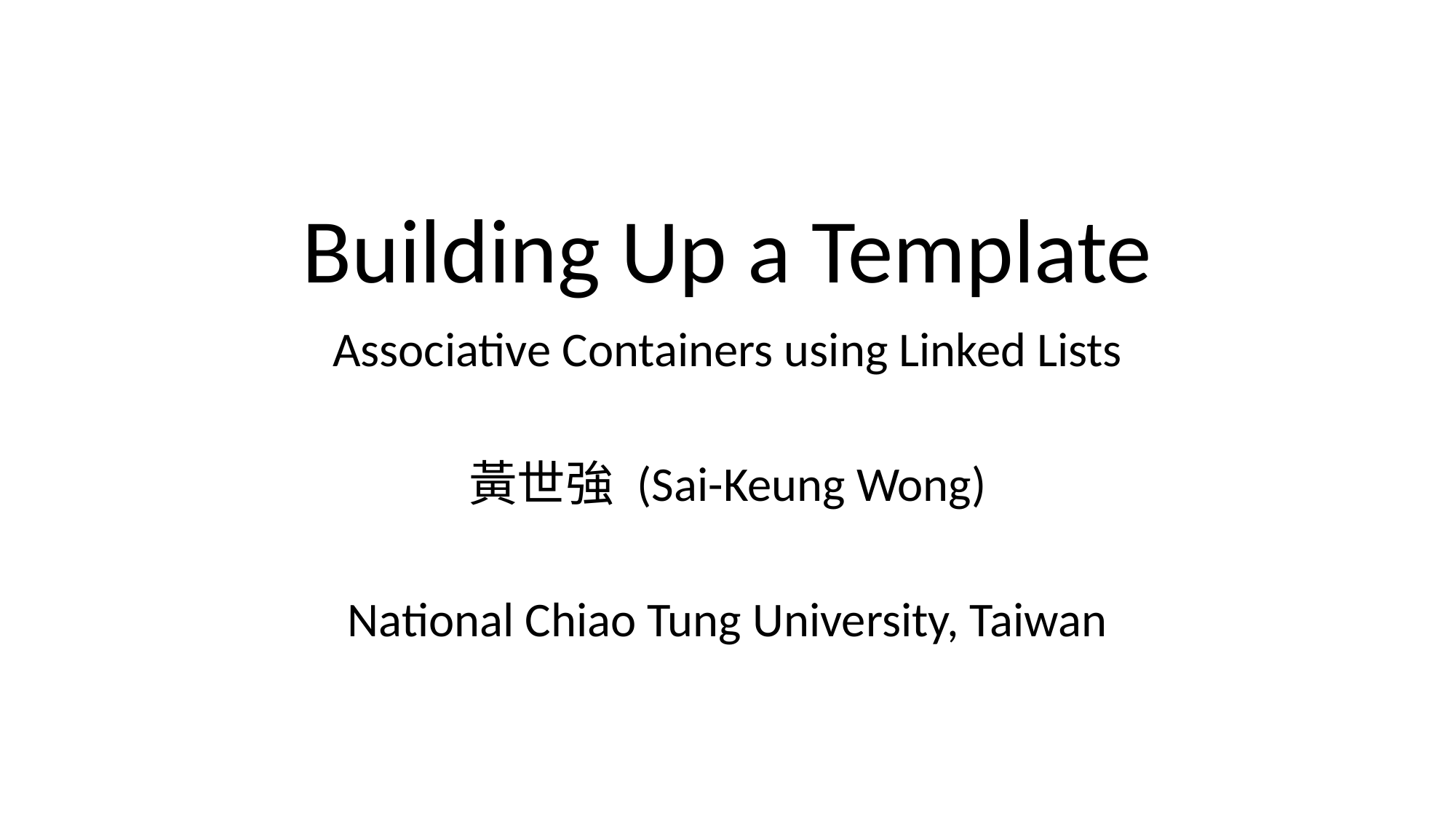

# Building Up a Template
Associative Containers using Linked Lists

黃世強 (Sai-Keung Wong)

National Chiao Tung University, Taiwan